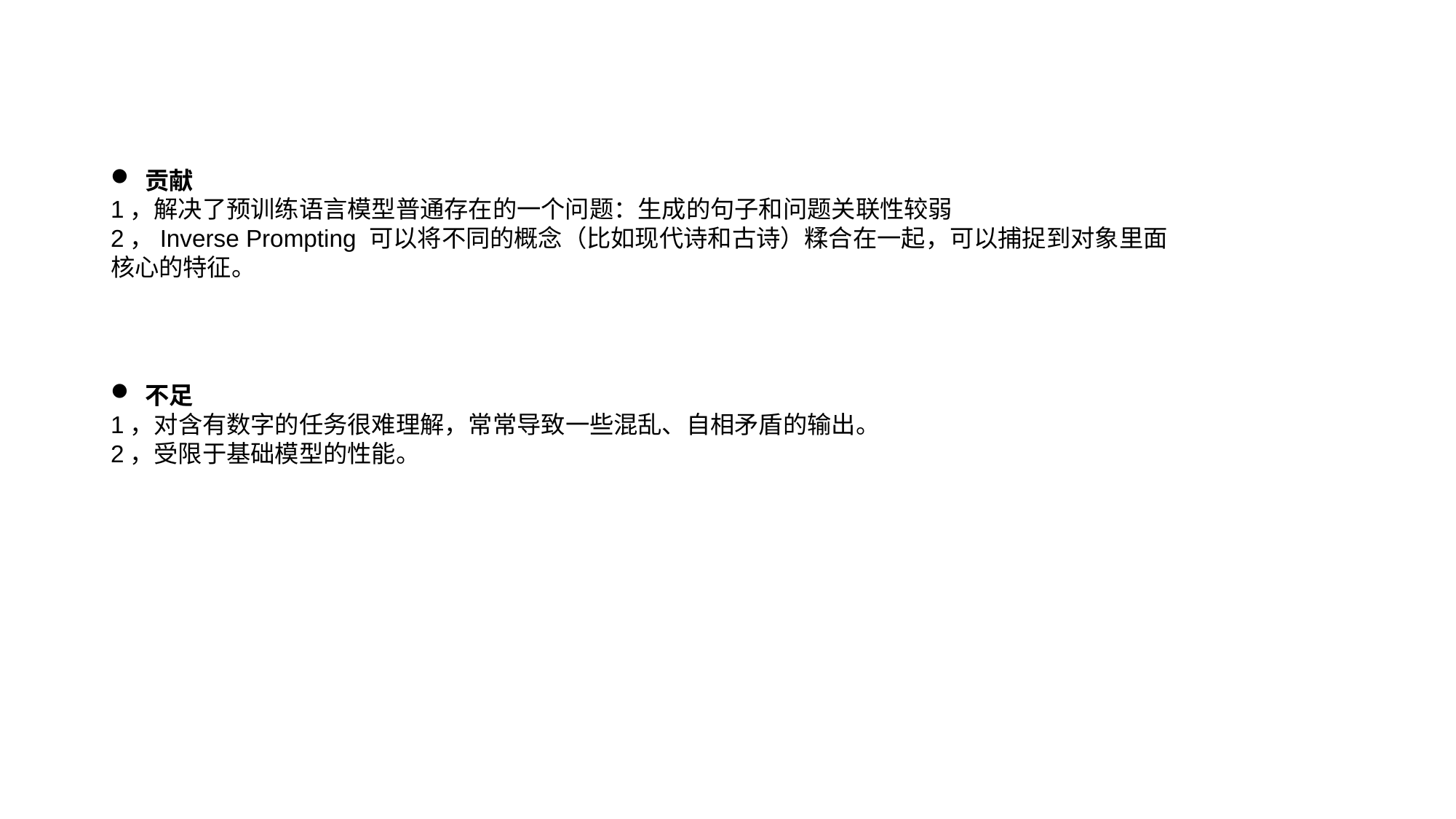

贡献
1，解决了预训练语言模型普通存在的一个问题：生成的句子和问题关联性较弱
2，Inverse Prompting 可以将不同的概念（比如现代诗和古诗）糅合在一起，可以捕捉到对象里面核心的特征。
不足
1，对含有数字的任务很难理解，常常导致一些混乱、自相矛盾的输出。
2，受限于基础模型的性能。